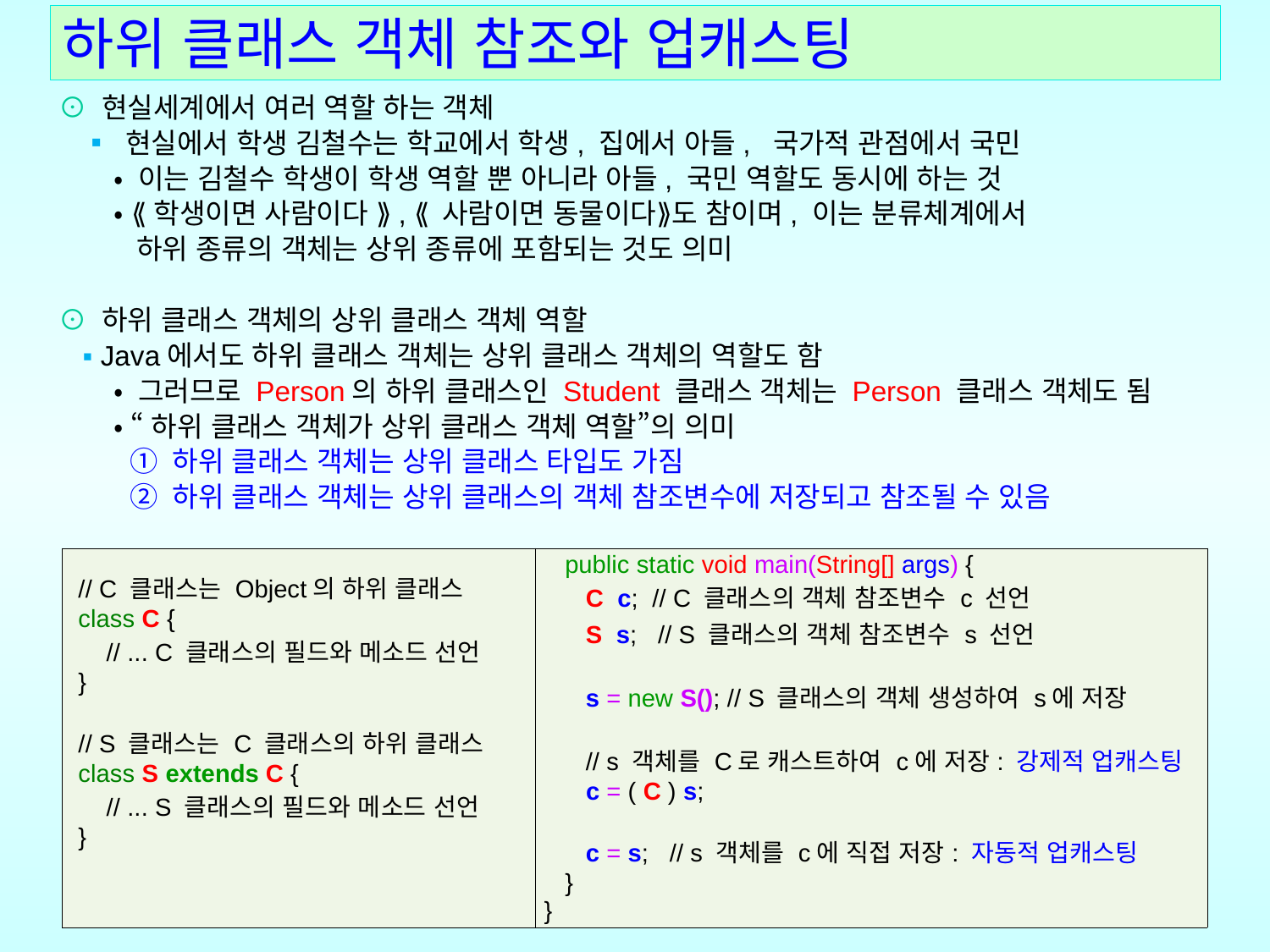

# 하위 클래스 객체 참조와 업캐스팅
⊙ 현실세계에서 여러 역할 하는 객체
   ▪ 현실에서 학생 김철수는 학교에서 학생, 집에서 아들,  국가적 관점에서 국민
       • 이는 김철수 학생이 학생 역할 뿐 아니라 아들, 국민 역할도 동시에 하는 것
       • ⟪학생이면 사람이다 ⟫, ⟪사람이면 동물이다⟫도 참이며, 이는 분류체계에서
         하위 종류의 객체는 상위 종류에 포함되는 것도 의미

⊙ 하위 클래스 객체의 상위 클래스 객체 역할
   ▪ Java에서도 하위 클래스 객체는 상위 클래스 객체의 역할도 함
       • 그러므로 Person의 하위 클래스인 Student 클래스 객체는 Person 클래스 객체도 됨
       • “하위 클래스 객체가 상위 클래스 객체 역할”의 의미
         ① 하위 클래스 객체는 상위 클래스 타입도 가짐
         ② 하위 클래스 객체는 상위 클래스의 객체 참조변수에 저장되고 참조될 수 있음
| // C 클래스는 Object의 하위 클래스 class C { // ... C 클래스의 필드와 메소드 선언 } // S 클래스는 C 클래스의 하위 클래스 class S extends C { // ... S 클래스의 필드와 메소드 선언 } | public static void main(String[] args) { C c; // C 클래스의 객체 참조변수 c 선언 S s; // S 클래스의 객체 참조변수 s 선언 s = new S(); // S 클래스의 객체 생성하여 s에 저장 // s 객체를 C로 캐스트하여 c에 저장: 강제적 업캐스팅 c = ( C ) s; c = s; // s 객체를 c에 직접 저장: 자동적 업캐스팅 } } |
| --- | --- |